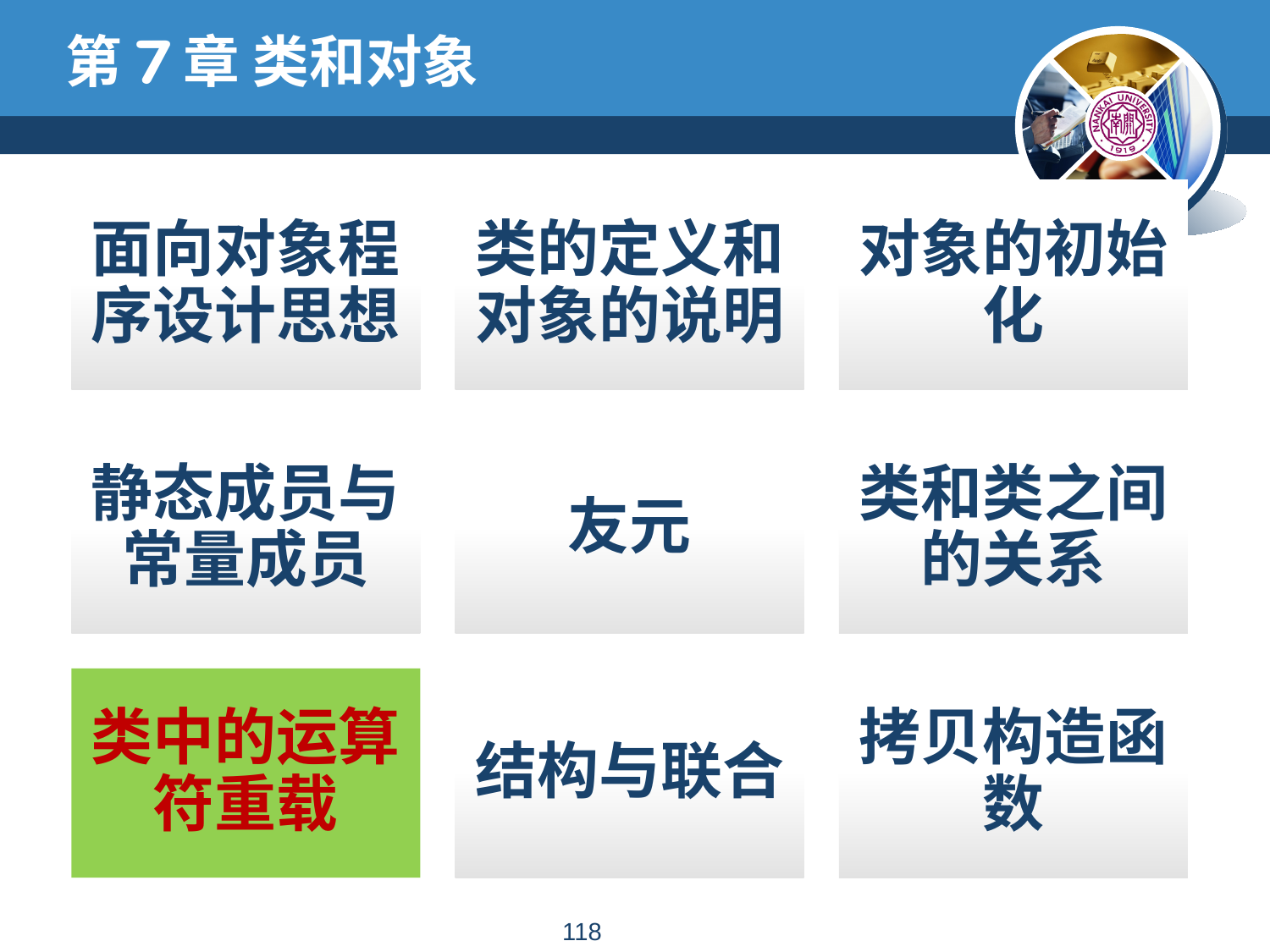

# 第7章 类和对象
面向对象程序设计思想
类的定义和对象的说明
对象的初始化
静态成员与常量成员
友元
类和类之间的关系
类中的运算符重载
结构与联合
拷贝构造函数
118